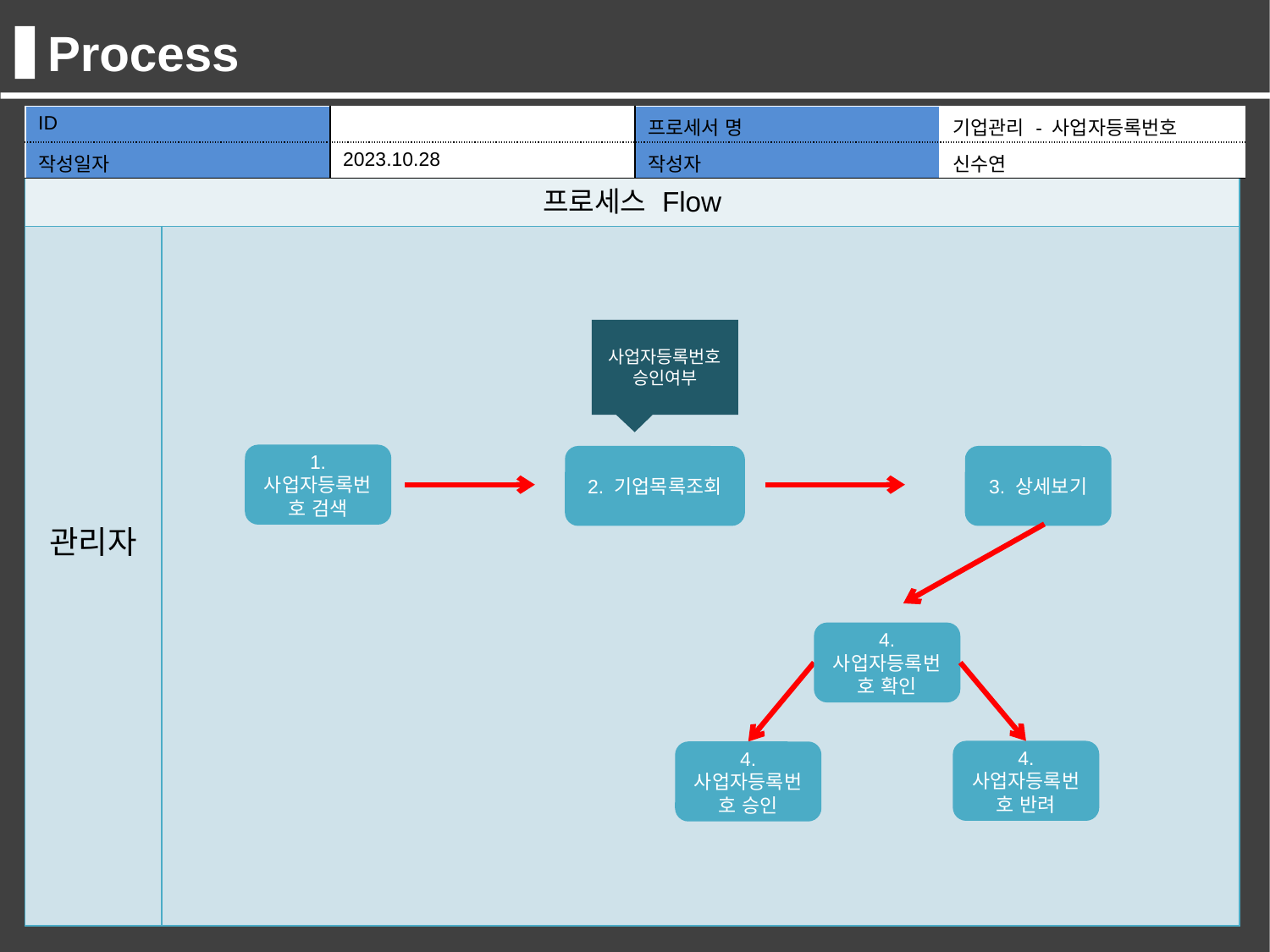

Process

| ID |  | 프로세서 명 | 기업관리 - 사업자등록번호 |
| --- | --- | --- | --- |
| 작성일자 | 2023.10.28 | 작성자 | 신수연 |
| 프로세스 Flow |  |
| --- | --- |
| 관리자 |  |
사업자등록번호 승인여부
1. 사업자등록번호 검색
2. 기업목록조회
3. 상세보기
4. 사업자등록번호 확인
4. 사업자등록번호 반려
4. 사업자등록번호 승인